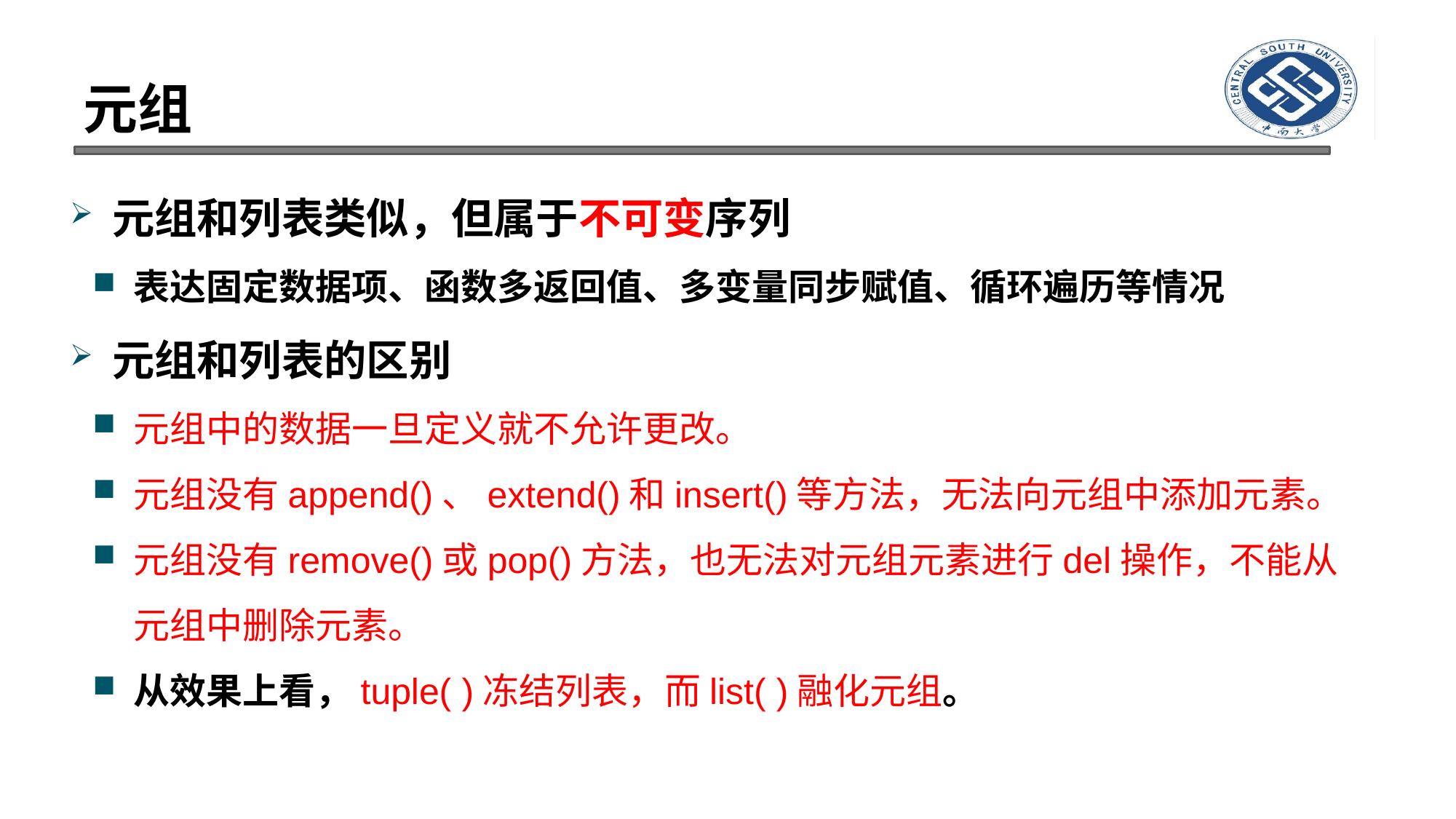

# 元组
元组和列表类似，但属于不可变序列
表达固定数据项、函数多返回值、多变量同步赋值、循环遍历等情况
元组和列表的区别
元组中的数据一旦定义就不允许更改。
元组没有append()、extend()和insert()等方法，无法向元组中添加元素。
元组没有remove()或pop()方法，也无法对元组元素进行del操作，不能从元组中删除元素。
从效果上看，tuple( )冻结列表，而list( )融化元组。